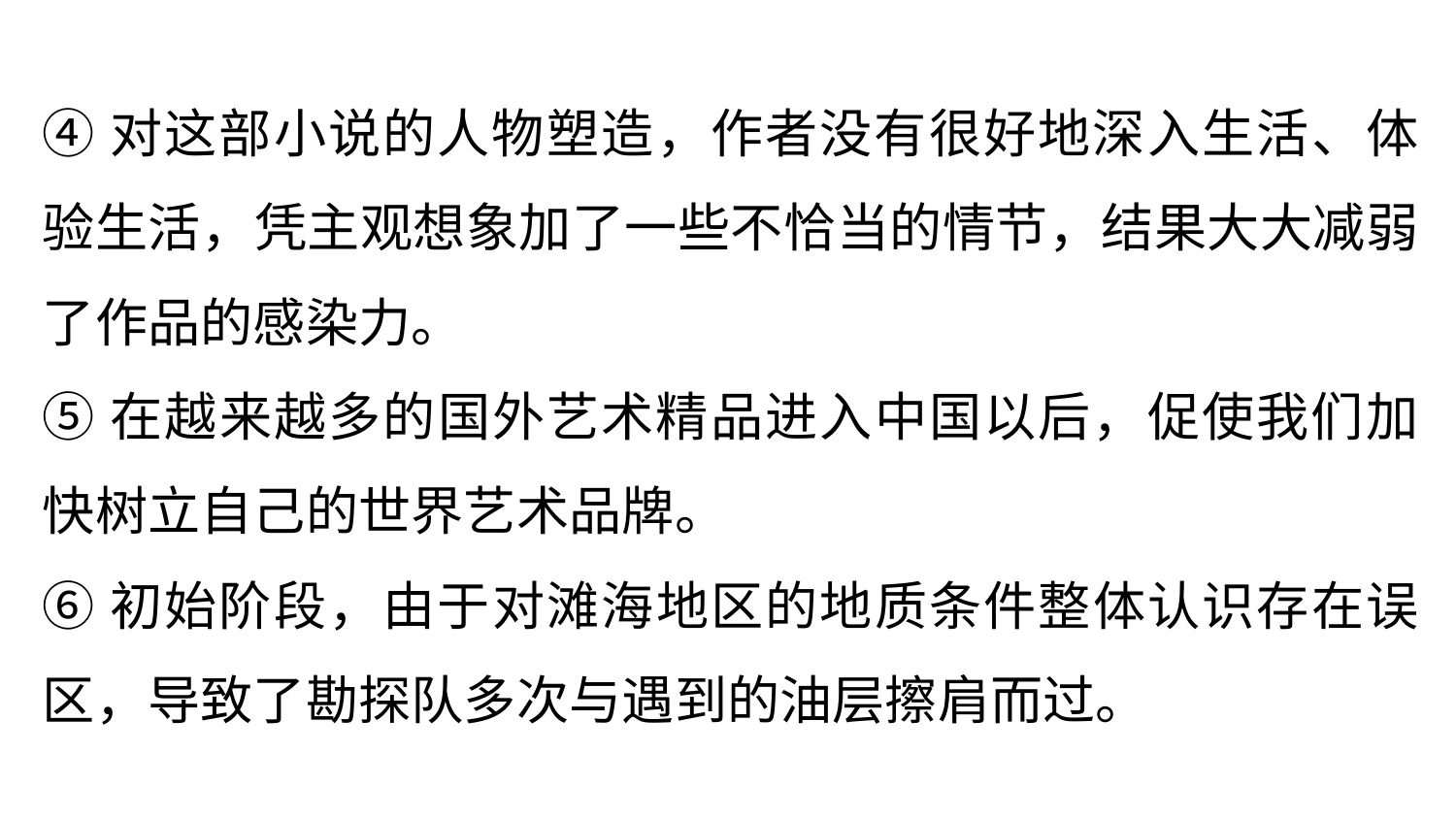

④对这部小说的人物塑造，作者没有很好地深入生活、体验生活，凭主观想象加了一些不恰当的情节，结果大大减弱了作品的感染力。
⑤在越来越多的国外艺术精品进入中国以后，促使我们加快树立自己的世界艺术品牌。
⑥初始阶段，由于对滩海地区的地质条件整体认识存在误区，导致了勘探队多次与遇到的油层擦肩而过。